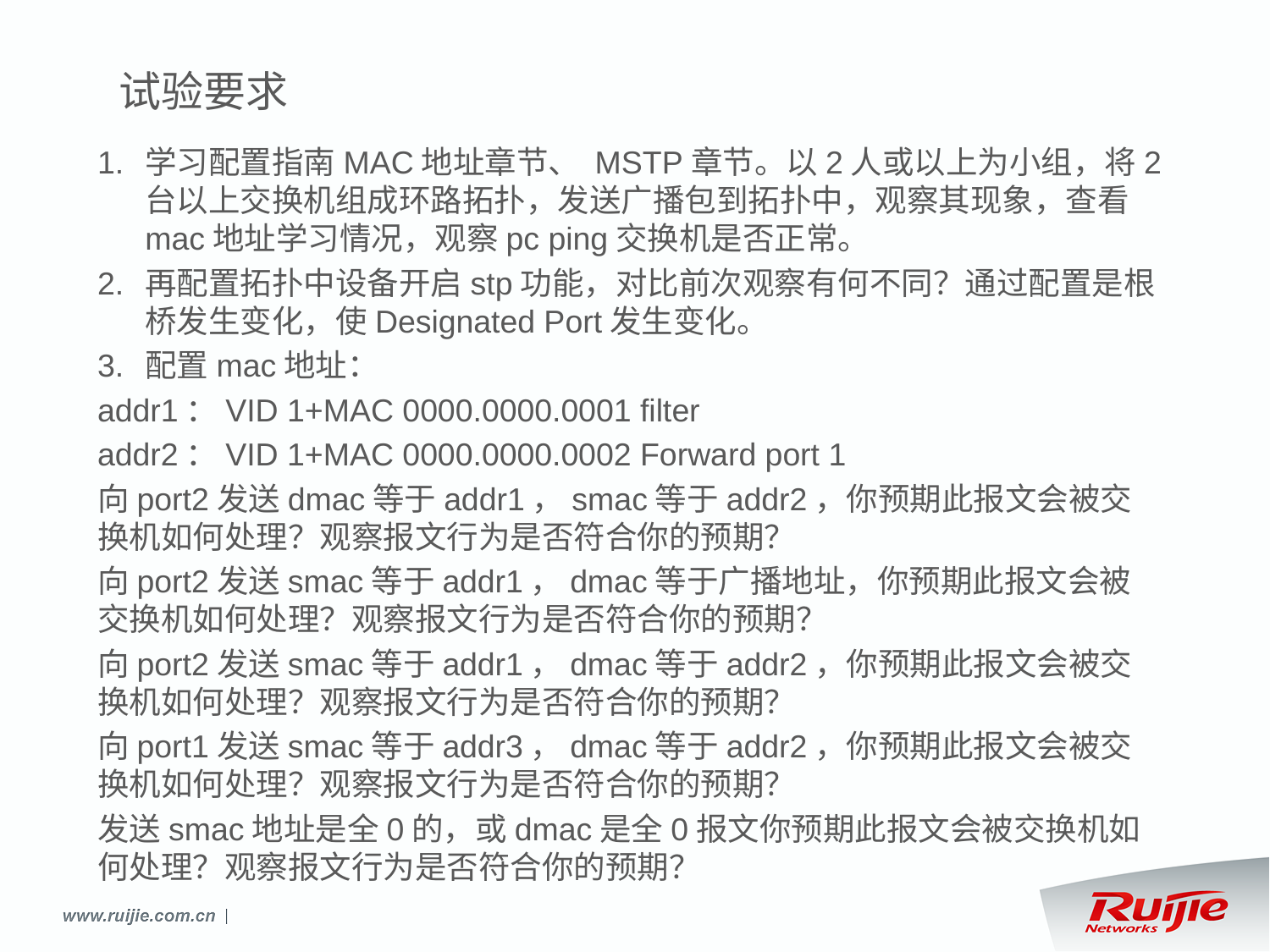

# 试验要求
学习配置指南MAC地址章节、 MSTP章节。以2人或以上为小组，将2台以上交换机组成环路拓扑，发送广播包到拓扑中，观察其现象，查看mac地址学习情况，观察pc ping交换机是否正常。
再配置拓扑中设备开启stp功能，对比前次观察有何不同？通过配置是根桥发生变化，使Designated Port发生变化。
配置mac地址：
addr1：VID 1+MAC 0000.0000.0001 filter
addr2：VID 1+MAC 0000.0000.0002 Forward port 1
向port2发送dmac等于addr1，smac等于addr2，你预期此报文会被交换机如何处理？观察报文行为是否符合你的预期？
向port2发送smac等于addr1，dmac等于广播地址，你预期此报文会被交换机如何处理？观察报文行为是否符合你的预期？
向port2发送smac等于addr1，dmac等于addr2，你预期此报文会被交换机如何处理？观察报文行为是否符合你的预期？
向port1发送smac等于addr3，dmac等于addr2，你预期此报文会被交换机如何处理？观察报文行为是否符合你的预期？
发送smac地址是全0的，或dmac是全0报文你预期此报文会被交换机如何处理？观察报文行为是否符合你的预期？